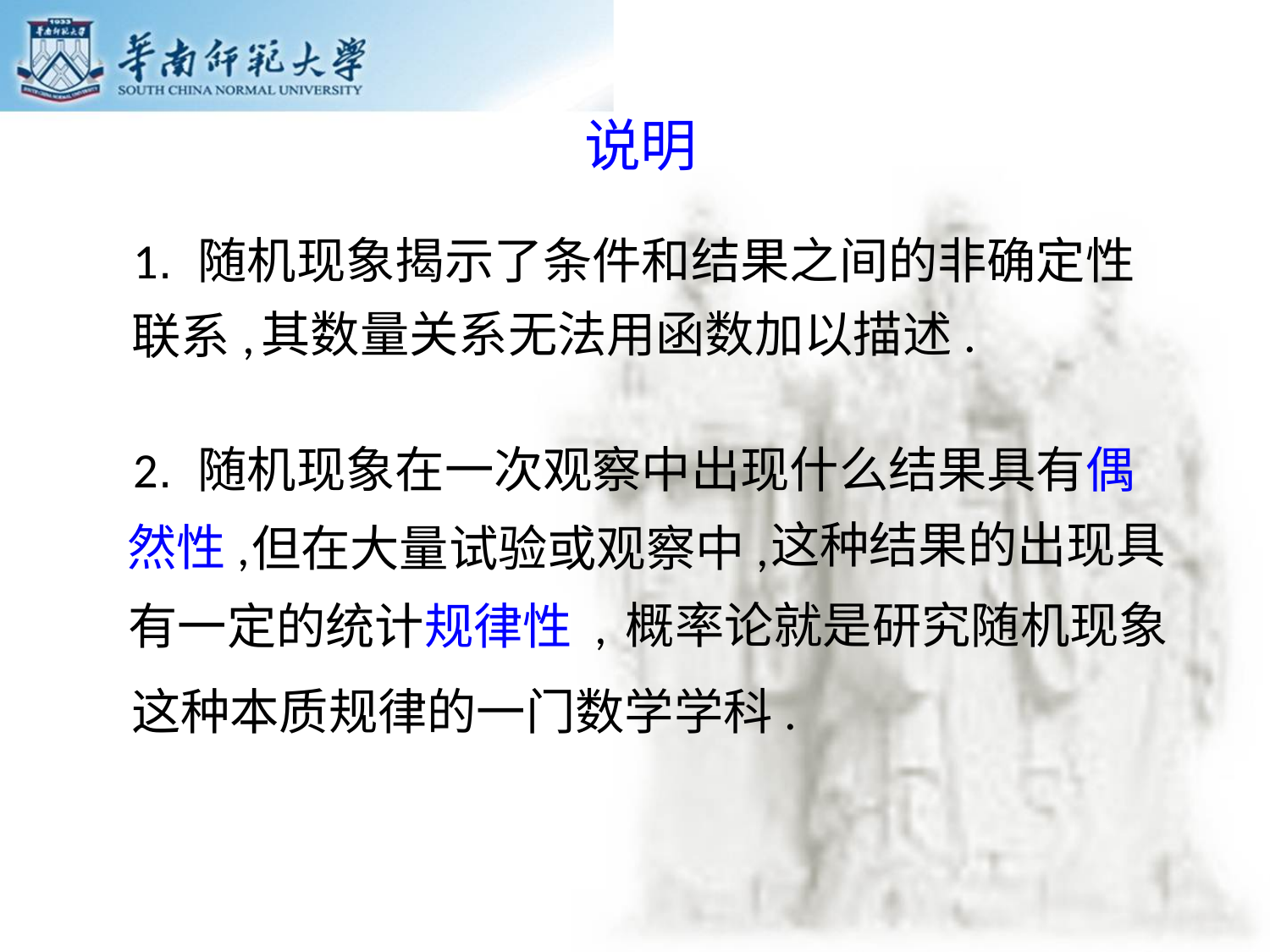

说明
1. 随机现象揭示了条件和结果之间的非确定性
其数量关系无法用函数加以描述.
联系,
2. 随机现象在一次观察中出现什么结果具有偶
这种结果的出现具
然性,
但在大量试验或观察中,
概率论就是研究随机现象
有一定的统计规律性 ,
这种本质规律的一门数学学科.